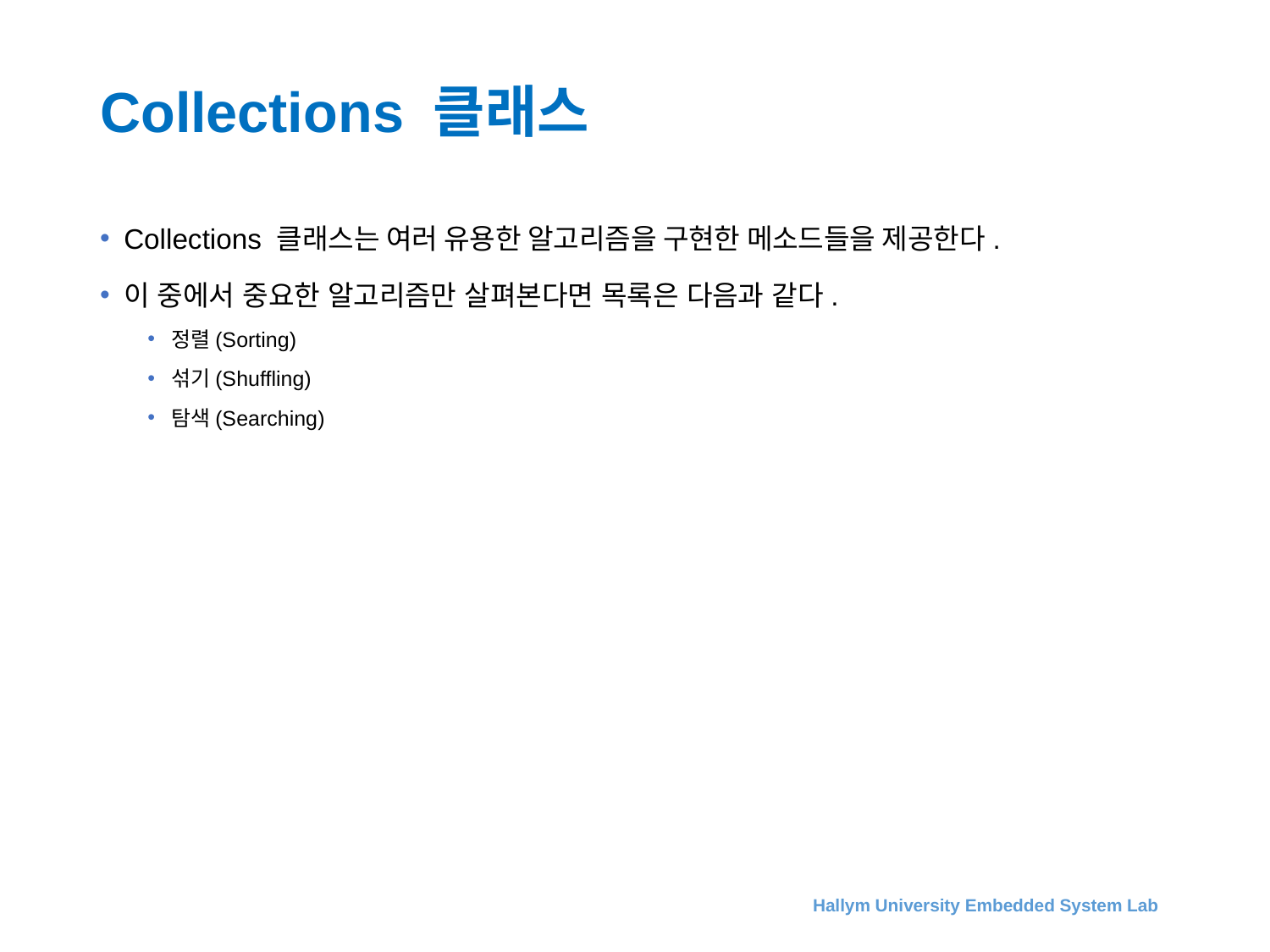

# Collections 클래스
Collections 클래스는 여러 유용한 알고리즘을 구현한 메소드들을 제공한다.
이 중에서 중요한 알고리즘만 살펴본다면 목록은 다음과 같다.
정렬(Sorting)
섞기(Shuffling)
탐색(Searching)

Hallym University Embedded System Lab